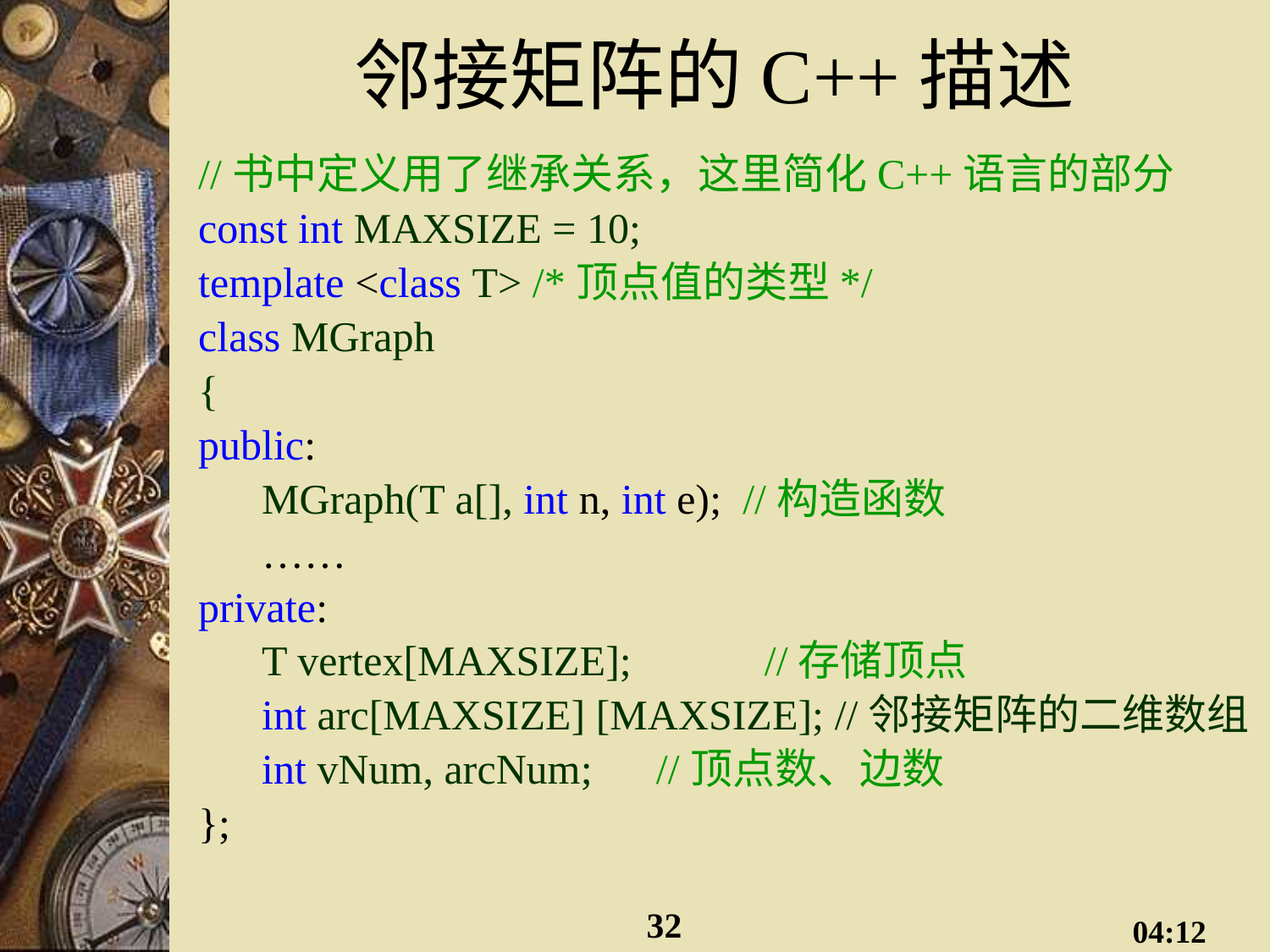

# 邻接矩阵的C++描述
//书中定义用了继承关系，这里简化C++语言的部分
const int MAXSIZE = 10;
template <class T> /*顶点值的类型*/
class MGraph
{
public:
      MGraph(T a[], int n, int e);  //构造函数
      ……
private:
      T vertex[MAXSIZE];	 //存储顶点
      int arc[MAXSIZE] [MAXSIZE]; //邻接矩阵的二维数组
      int vNum, arcNum;      //顶点数、边数
};